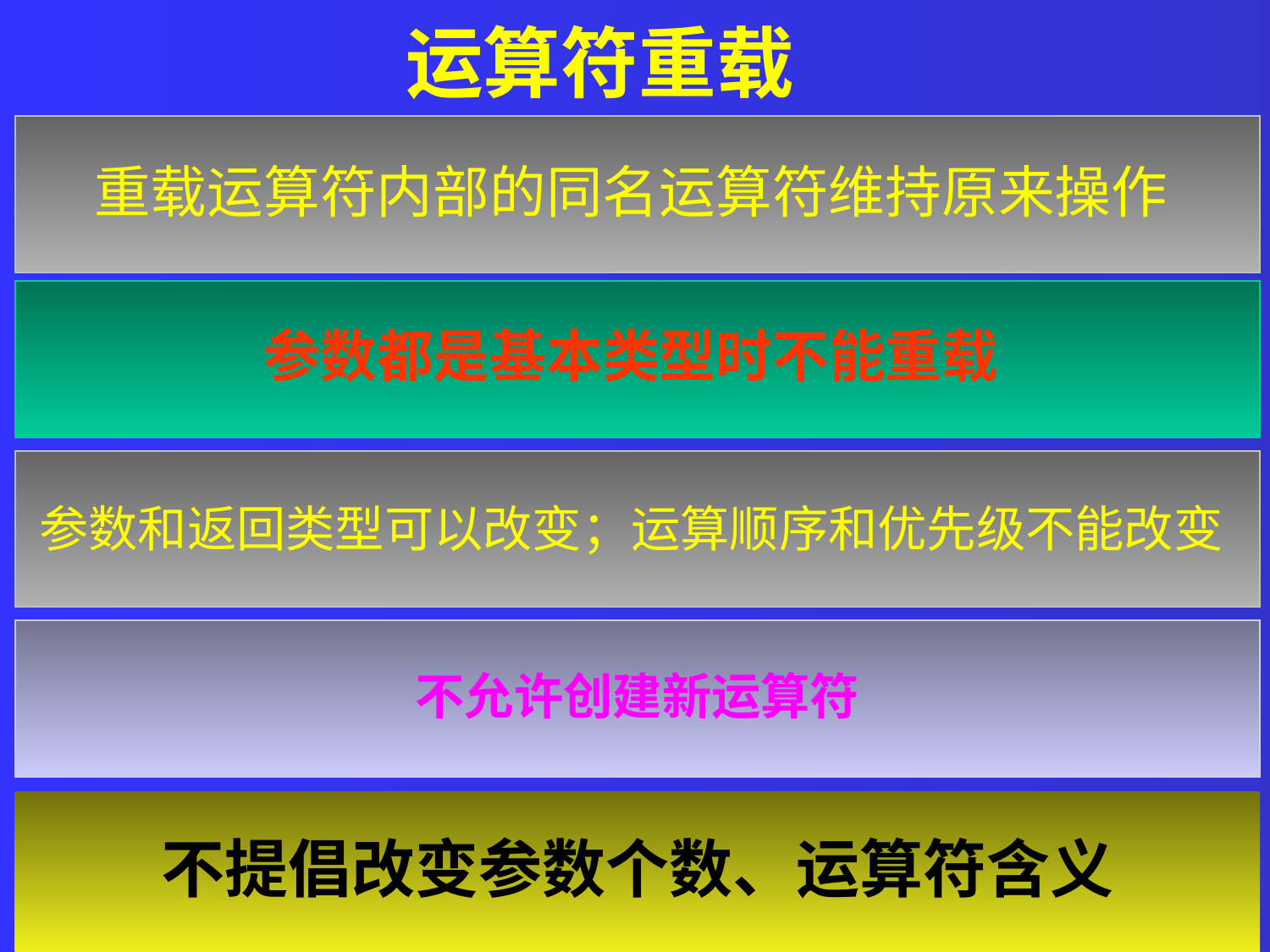

运算符重载
重载运算符内部的同名运算符维持原来操作
参数都是基本类型时不能重载
参数和返回类型可以改变；运算顺序和优先级不能改变
不允许创建新运算符
不提倡改变参数个数、运算符含义